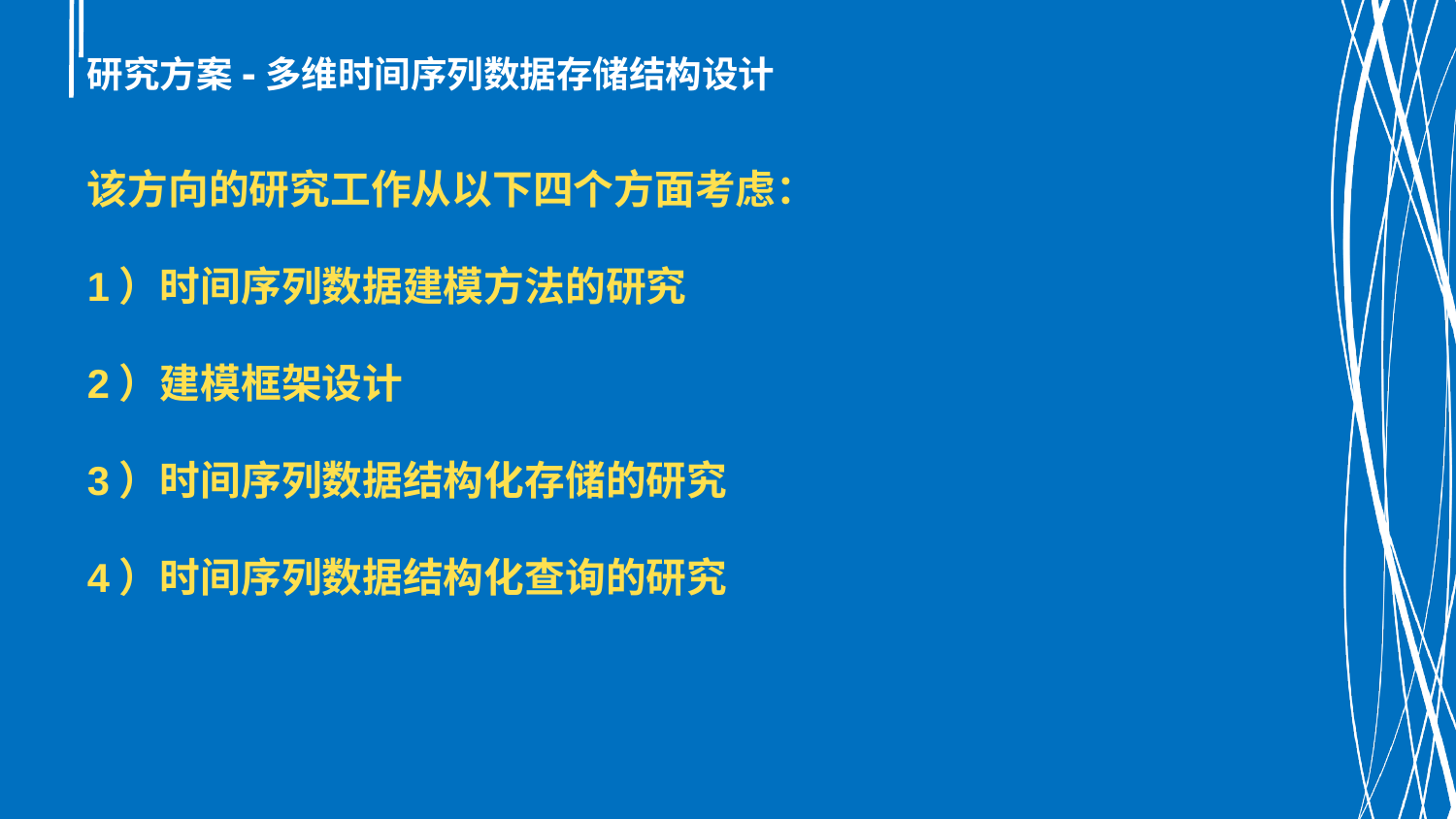

研究方案-多维时间序列数据存储结构设计
该方向的研究工作从以下四个方面考虑：

1）时间序列数据建模方法的研究

2）建模框架设计

3）时间序列数据结构化存储的研究

4）时间序列数据结构化查询的研究